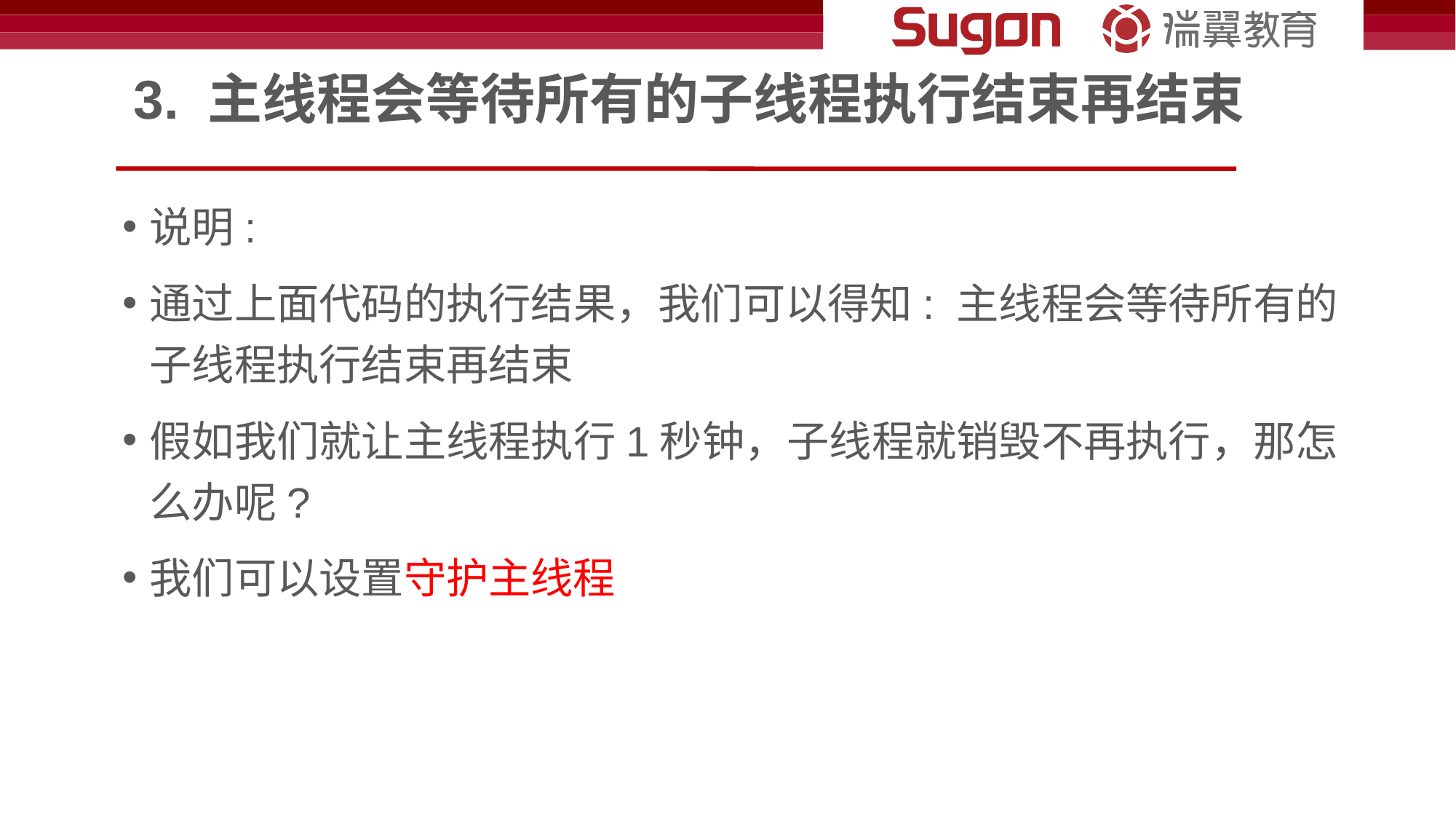

# 3. 主线程会等待所有的子线程执行结束再结束
说明:
通过上面代码的执行结果，我们可以得知: 主线程会等待所有的子线程执行结束再结束
假如我们就让主线程执行1秒钟，子线程就销毁不再执行，那怎么办呢?
我们可以设置守护主线程